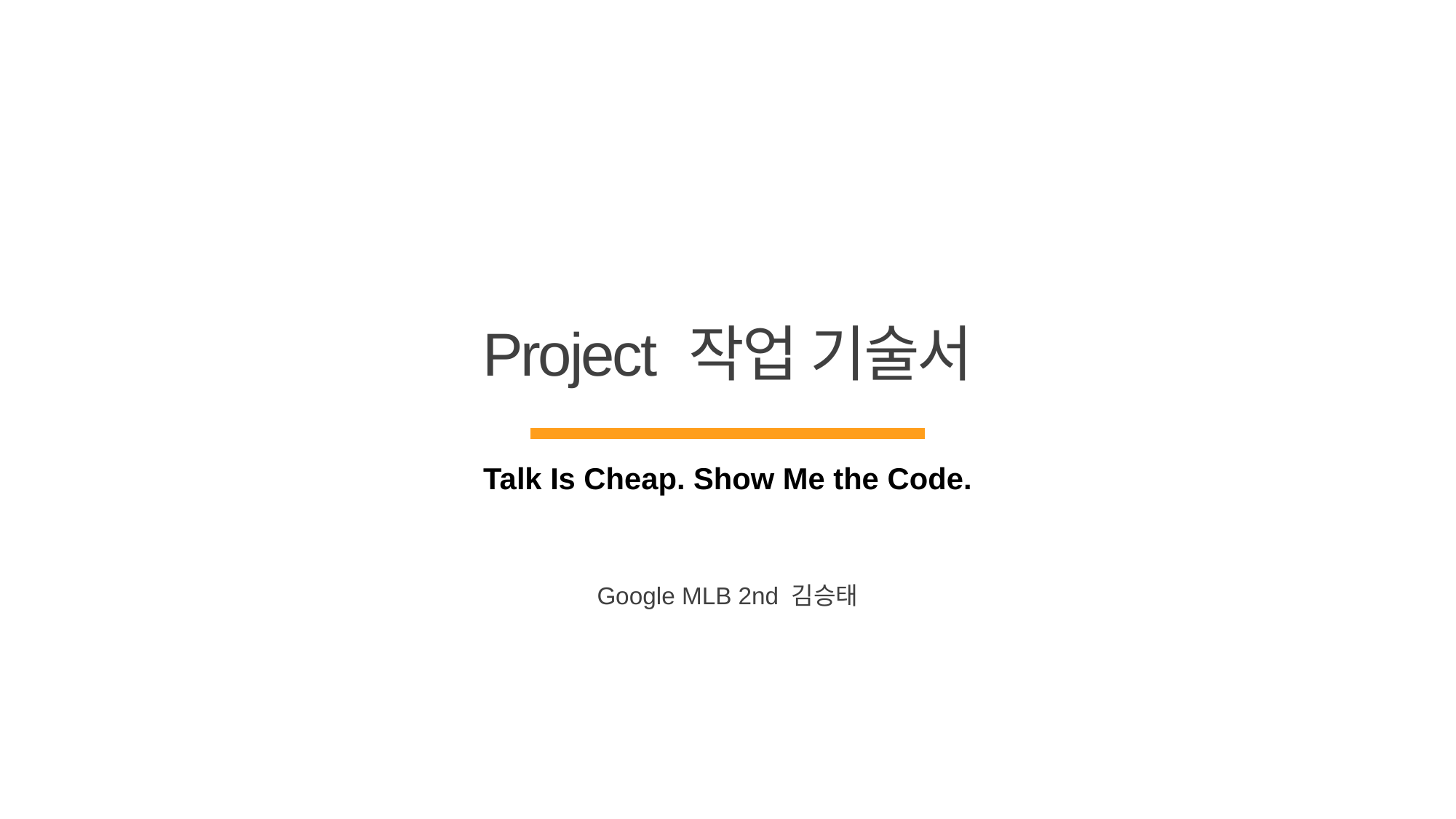

Project 작업 기술서
Talk Is Cheap. Show Me the Code.
Google MLB 2nd 김승태